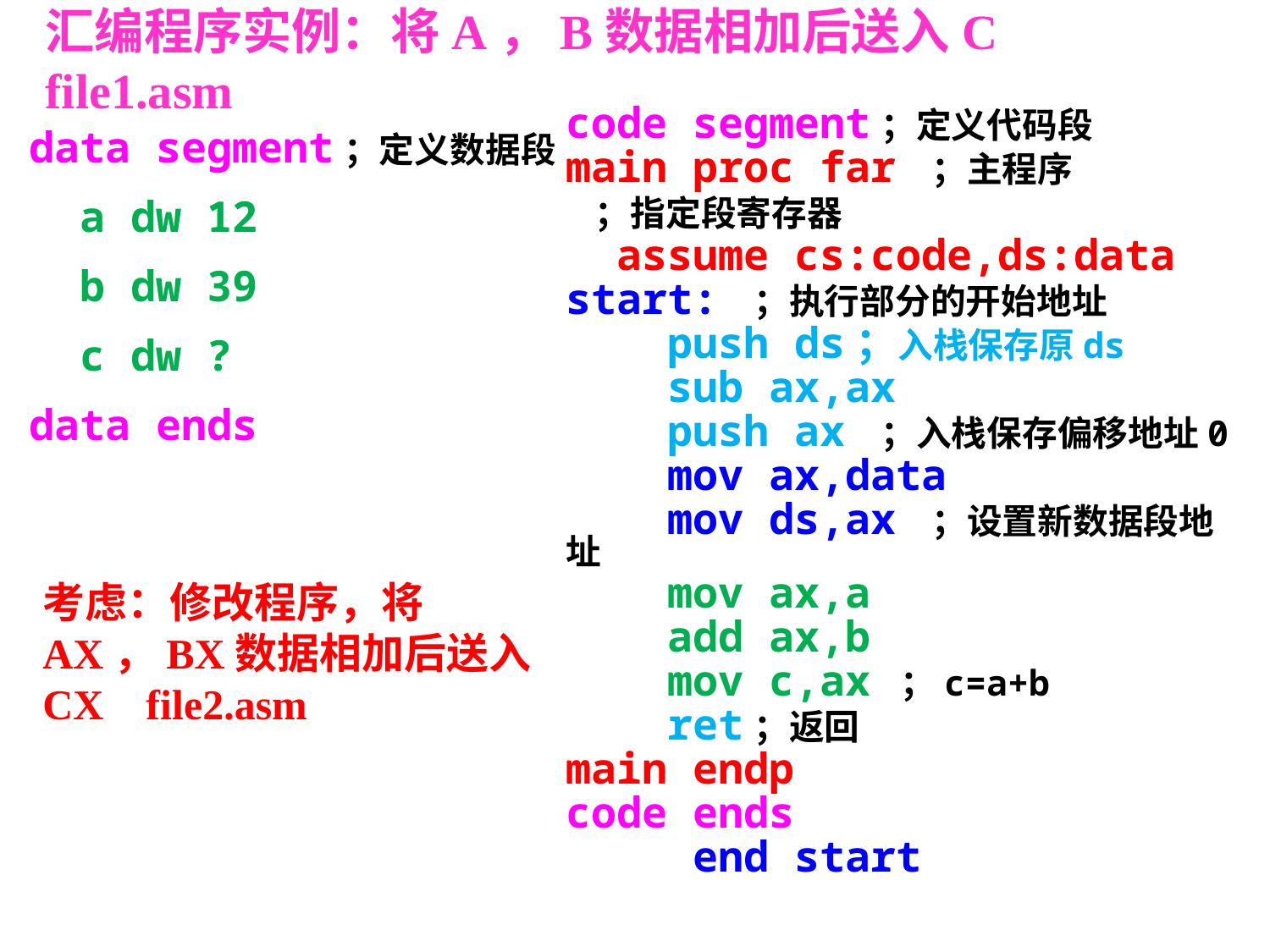

# 汇编程序实例：将A，B数据相加后送入C    file1.asm
data segment；定义数据段
  a dw 12
  b dw 39
  c dw ?
data ends
code segment；定义代码段
main proc far ；主程序
  ；指定段寄存器
  assume cs:code,ds:data
start: ；执行部分的开始地址
    push ds；入栈保存原ds
    sub ax,ax
    push ax ；入栈保存偏移地址0
    mov ax,data
    mov ds,ax ；设置新数据段地址
    mov ax,a
    add ax,b
    mov c,ax ；c=a+b
    ret；返回
main endp
code ends
     end start
考虑：修改程序，将AX，BX数据相加后送入CX    file2.asm